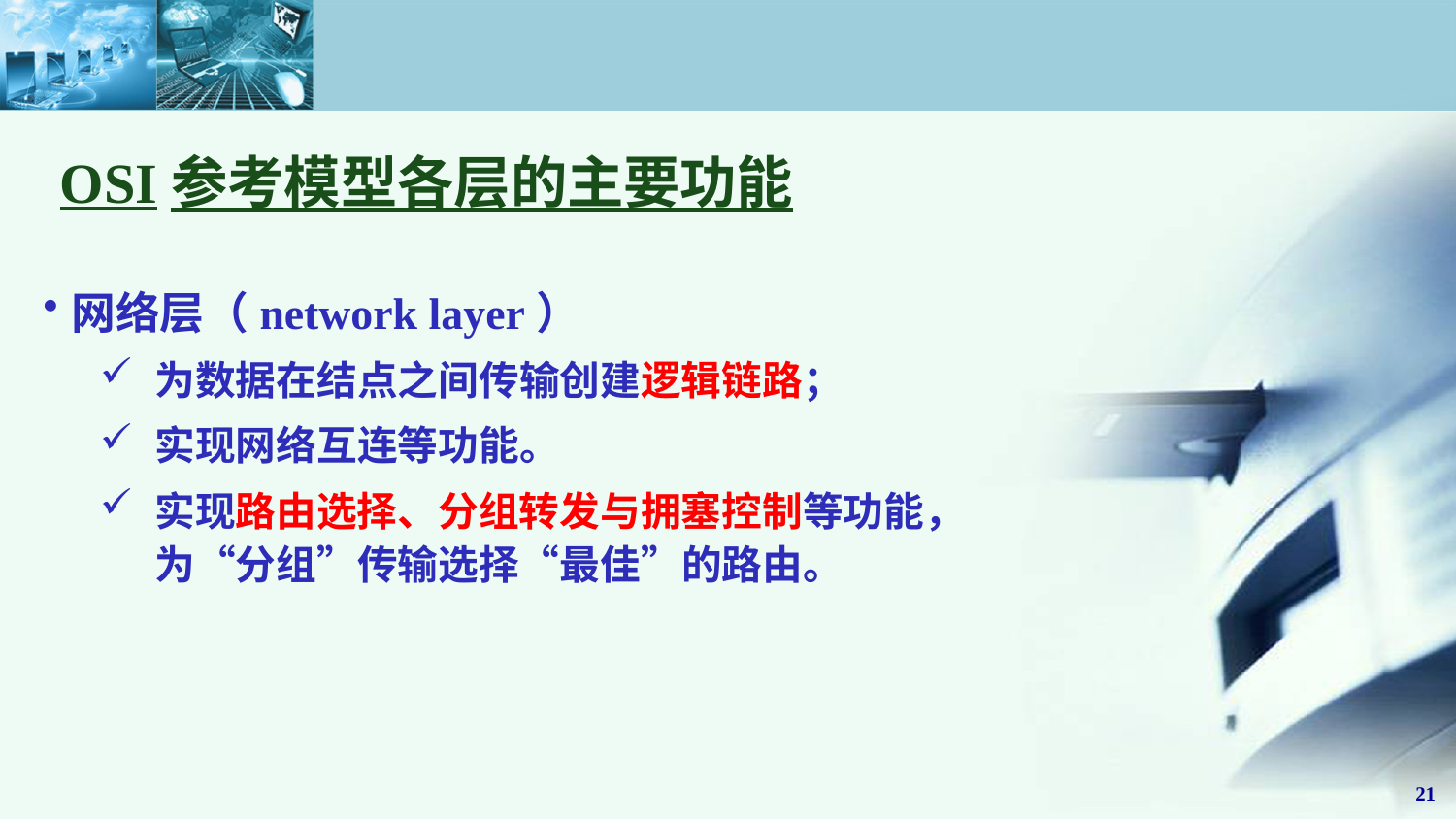

OSI参考模型各层的主要功能
网络层（network layer）
为数据在结点之间传输创建逻辑链路；
实现网络互连等功能。
实现路由选择、分组转发与拥塞控制等功能，为“分组”传输选择“最佳”的路由。

21